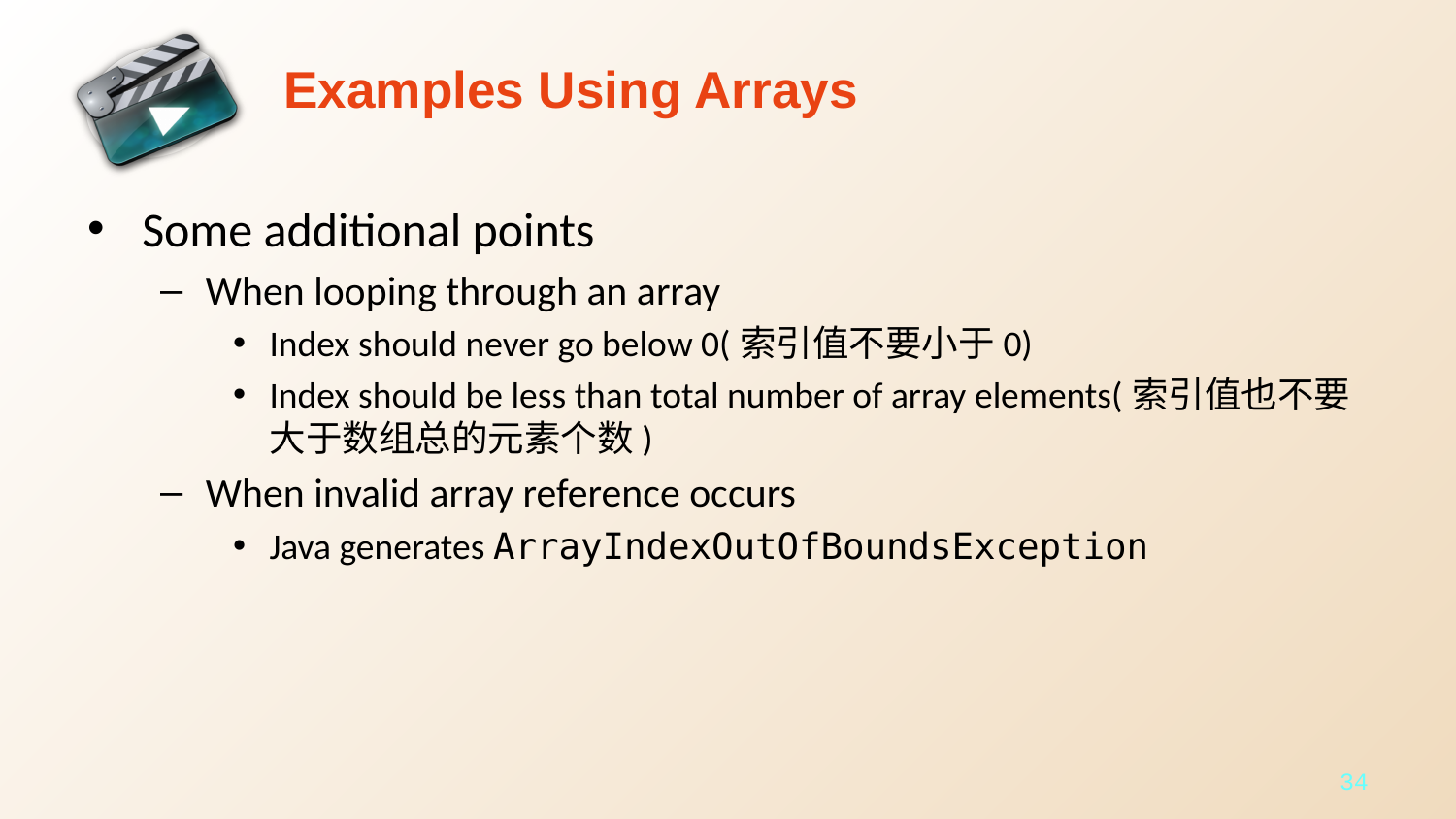

# Examples Using Arrays
Some additional points
When looping through an array
Index should never go below 0(索引值不要小于0)
Index should be less than total number of array elements(索引值也不要大于数组总的元素个数)
When invalid array reference occurs
Java generates ArrayIndexOutOfBoundsException

34